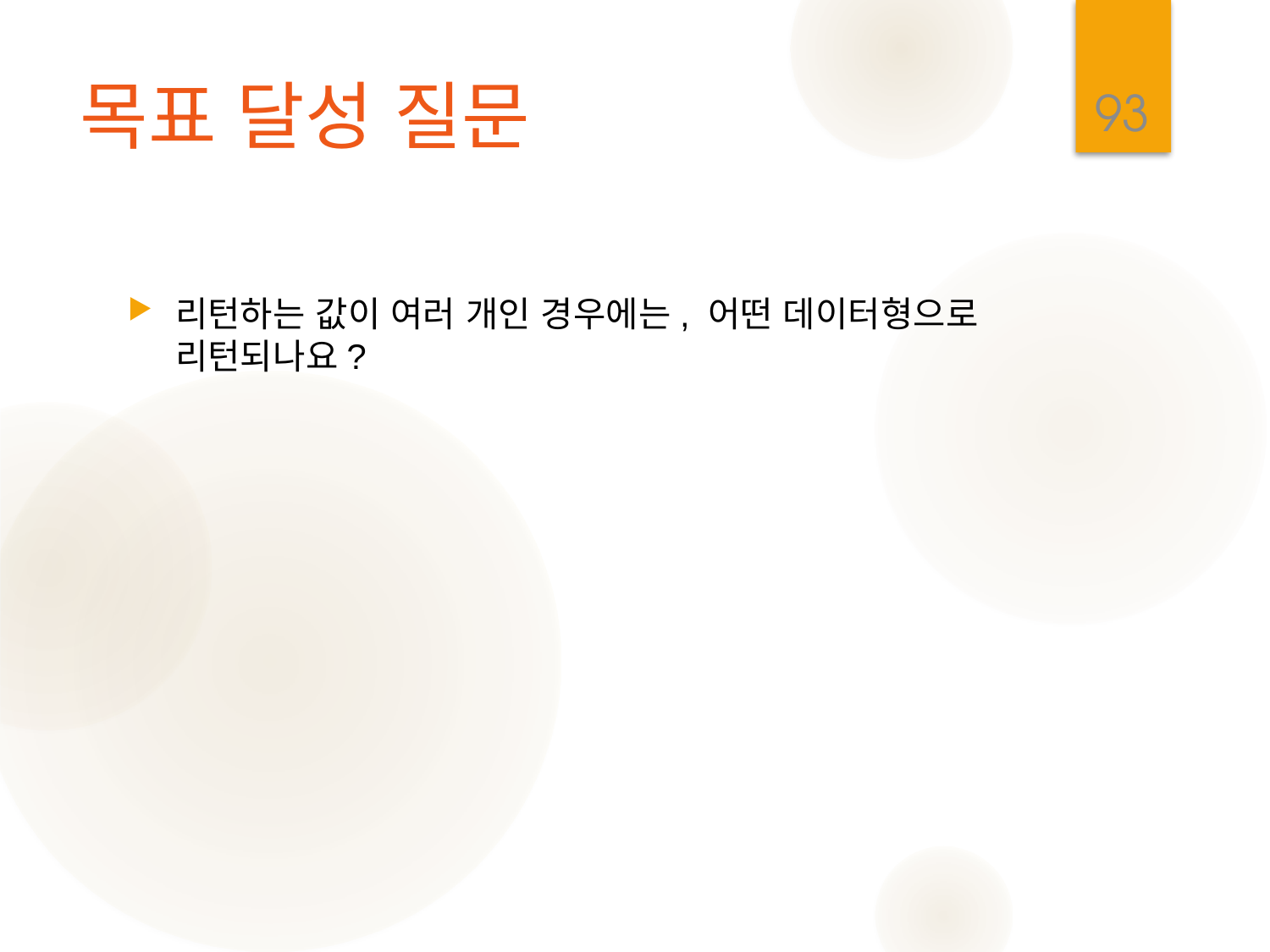

93
# 목표 달성 질문
리턴하는 값이 여러 개인 경우에는, 어떤 데이터형으로 리턴되나요?